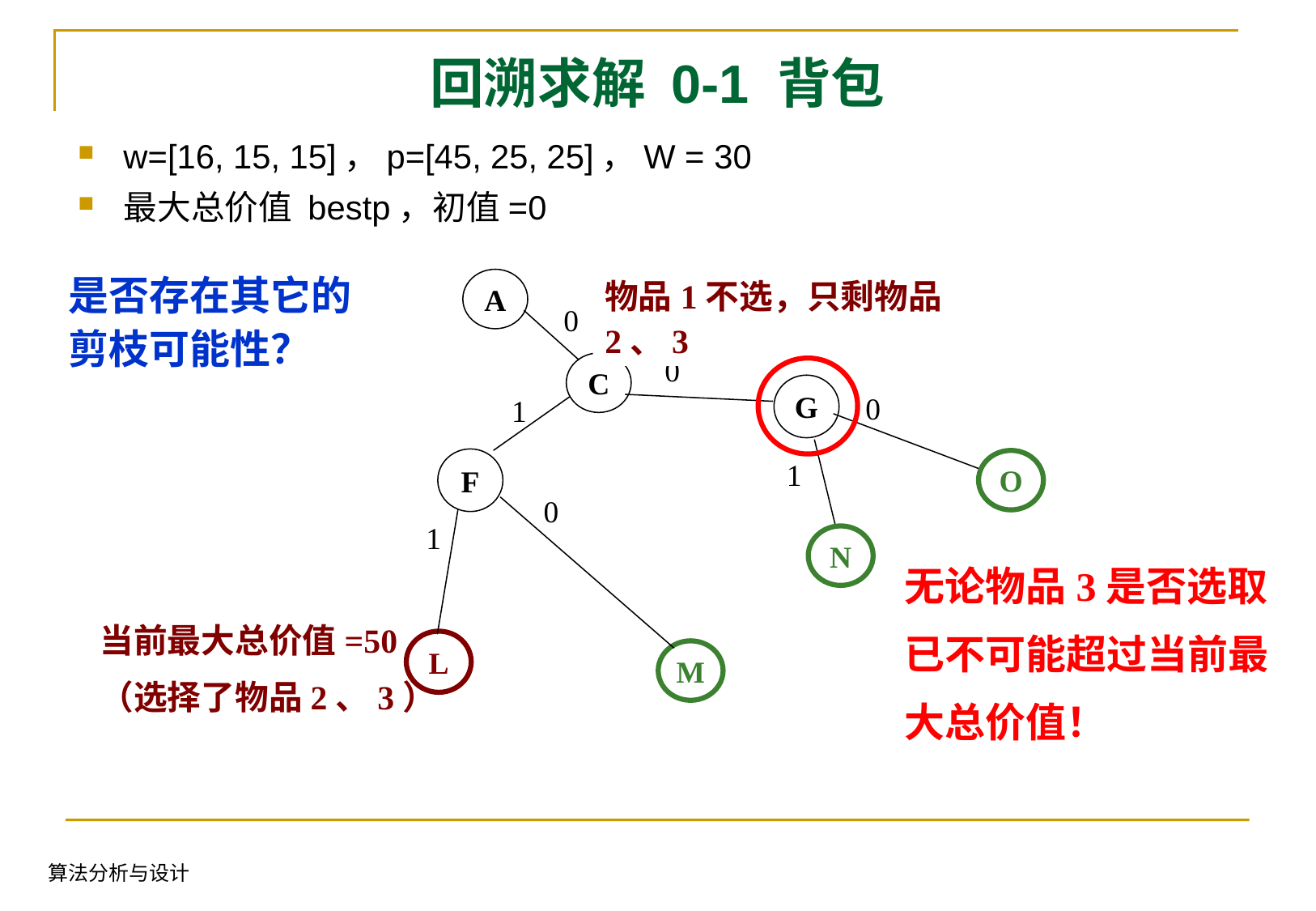

回溯求解 0-1 背包
w=[16, 15, 15]，p=[45, 25, 25]，W = 30
最大总价值 bestp，初值=0
是否存在其它的剪枝可能性？
物品1不选，只剩物品2、3
A
0

C
0
G

0

O
1

F

1
N
0

M

1
L

无论物品3是否选取
已不可能超过当前最大总价值！
当前最大总价值=50
（选择了物品2、3）
算法分析与设计